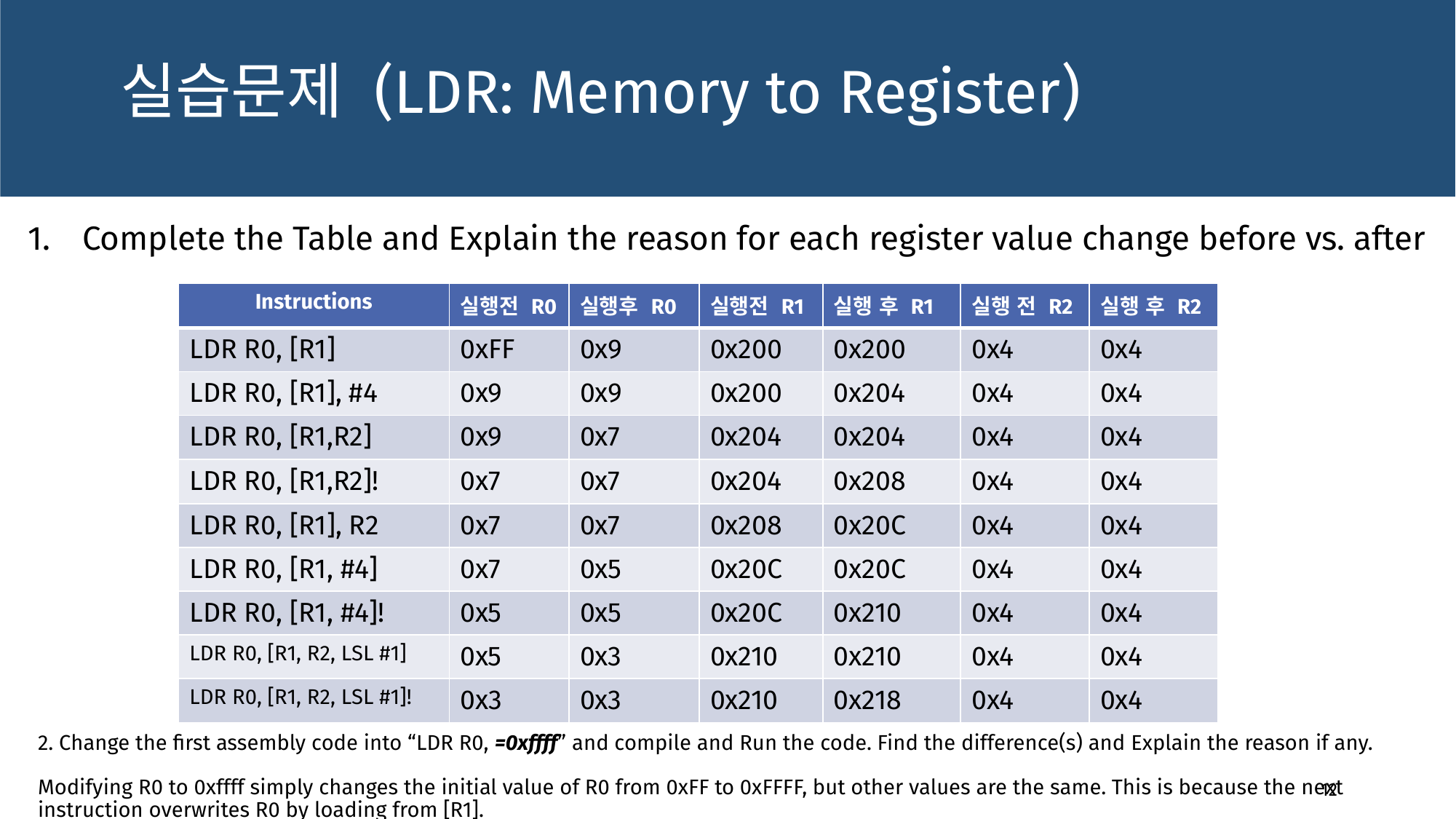

# 실습문제 (LDR: Memory to Register)
Complete the Table and Explain the reason for each register value change before vs. after
| Instructions | 실행전 R0 | 실행후 R0 | 실행전 R1 | 실행 후 R1 | 실행 전 R2 | 실행 후 R2 |
| --- | --- | --- | --- | --- | --- | --- |
| LDR R0, [R1] | 0xFF | 0x9 | 0x200 | 0x200 | 0x4 | 0x4 |
| LDR R0, [R1], #4 | 0x9 | 0x9 | 0x200 | 0x204 | 0x4 | 0x4 |
| LDR R0, [R1,R2] | 0x9 | 0x7 | 0x204 | 0x204 | 0x4 | 0x4 |
| LDR R0, [R1,R2]! | 0x7 | 0x7 | 0x204 | 0x208 | 0x4 | 0x4 |
| LDR R0, [R1], R2 | 0x7 | 0x7 | 0x208 | 0x20C | 0x4 | 0x4 |
| LDR R0, [R1, #4] | 0x7 | 0x5 | 0x20C | 0x20C | 0x4 | 0x4 |
| LDR R0, [R1, #4]! | 0x5 | 0x5 | 0x20C | 0x210 | 0x4 | 0x4 |
| LDR R0, [R1, R2, LSL #1] | 0x5 | 0x3 | 0x210 | 0x210 | 0x4 | 0x4 |
| LDR R0, [R1, R2, LSL #1]! | 0x3 | 0x3 | 0x210 | 0x218 | 0x4 | 0x4 |
2. Change the first assembly code into “LDR R0, =0xffff” and compile and Run the code. Find the difference(s) and Explain the reason if any.
Modifying R0 to 0xffff simply changes the initial value of R0 from 0xFF to 0xFFFF, but other values are the same. This is because the next instruction overwrites R0 by loading from [R1].
12